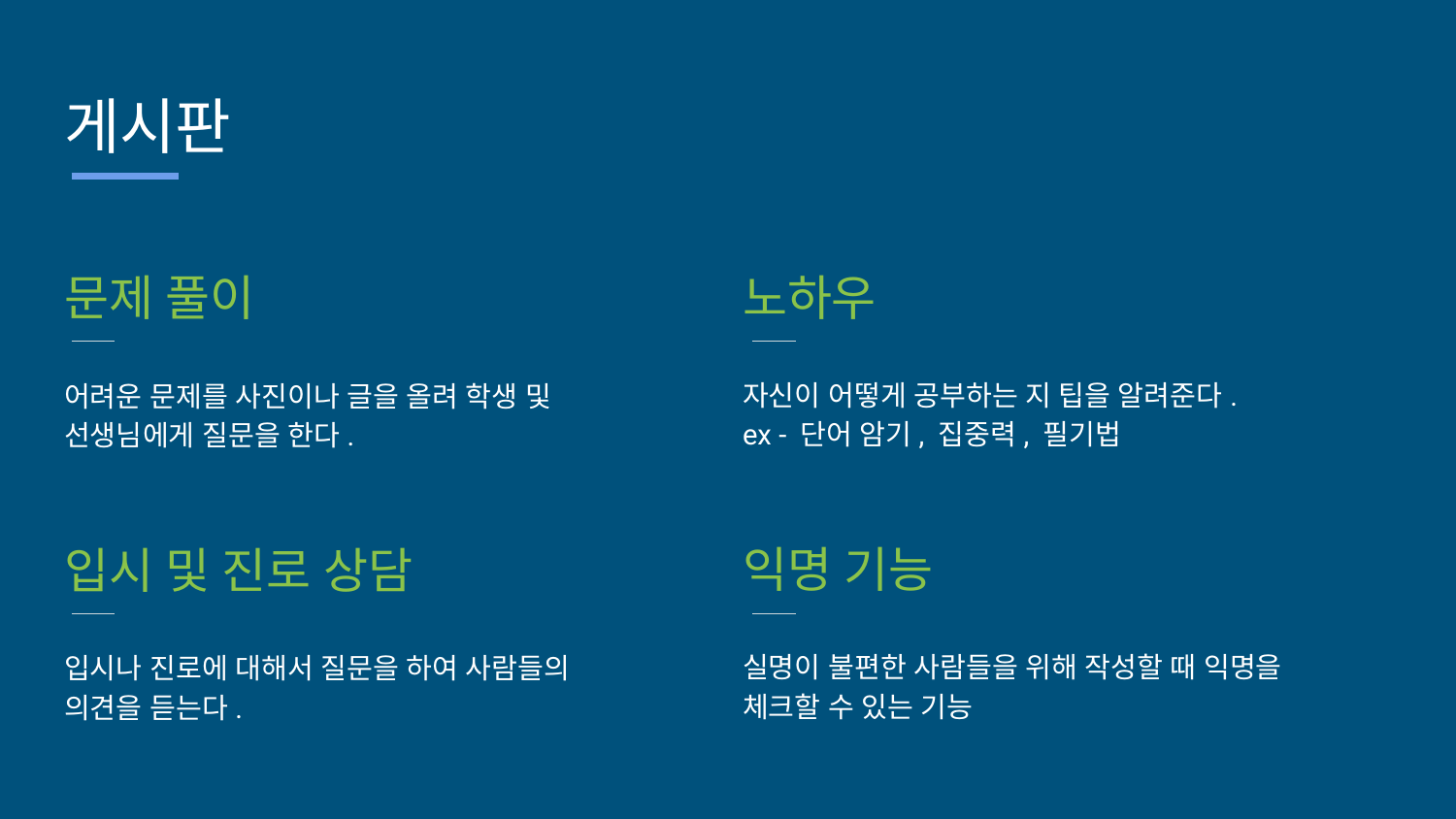

게시판
문제 풀이
노하우
자신이 어떻게 공부하는 지 팁을 알려준다.
ex - 단어 암기, 집중력, 필기법
어려운 문제를 사진이나 글을 올려 학생 및 선생님에게 질문을 한다.
익명 기능
입시 및 진로 상담
실명이 불편한 사람들을 위해 작성할 때 익명을 체크할 수 있는 기능
입시나 진로에 대해서 질문을 하여 사람들의 의견을 듣는다.